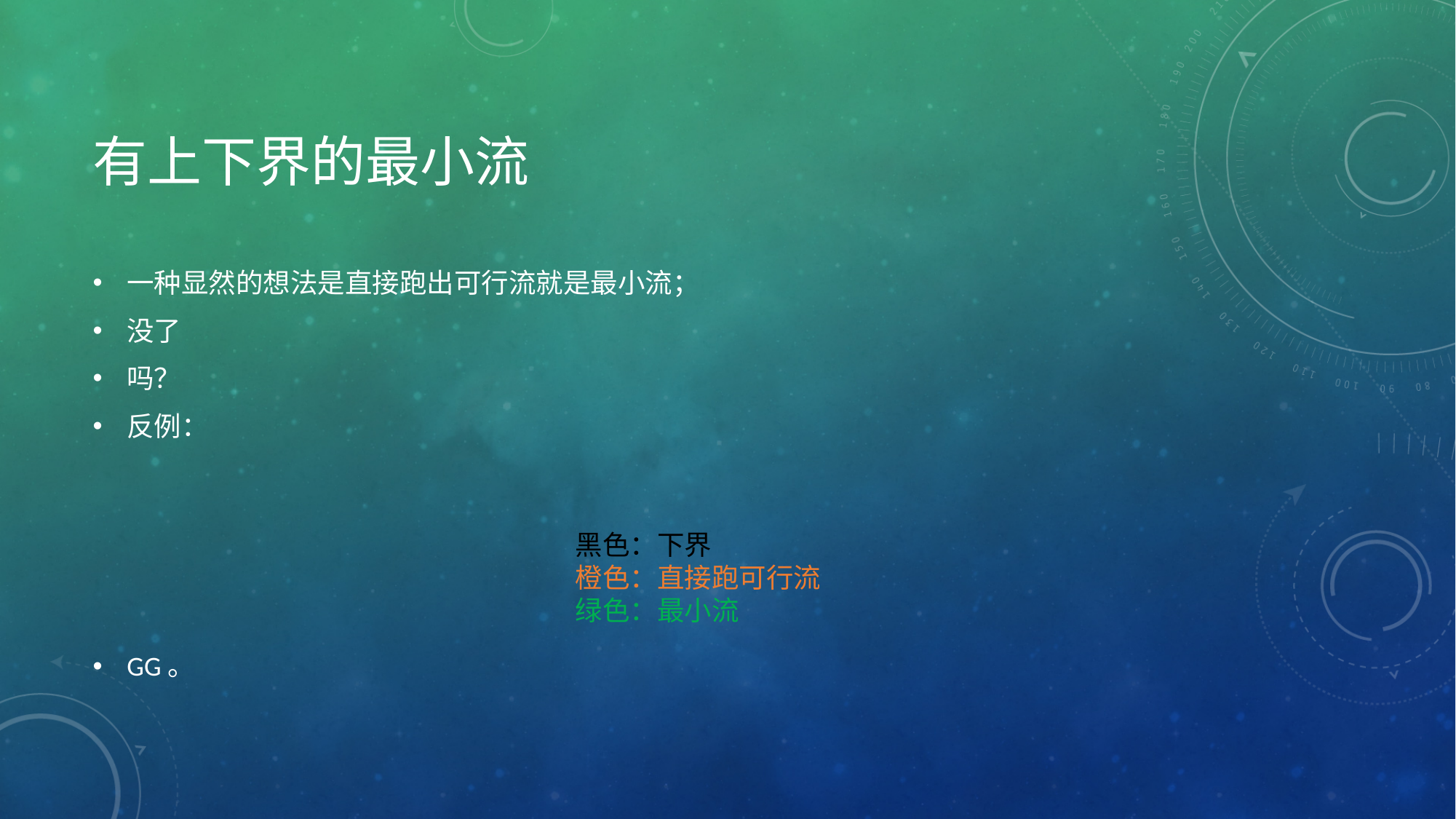

# 有上下界的最小流
一种显然的想法是直接跑出可行流就是最小流；
没了
吗？
反例：

GG。
黑色：下界
橙色：直接跑可行流
绿色：最小流